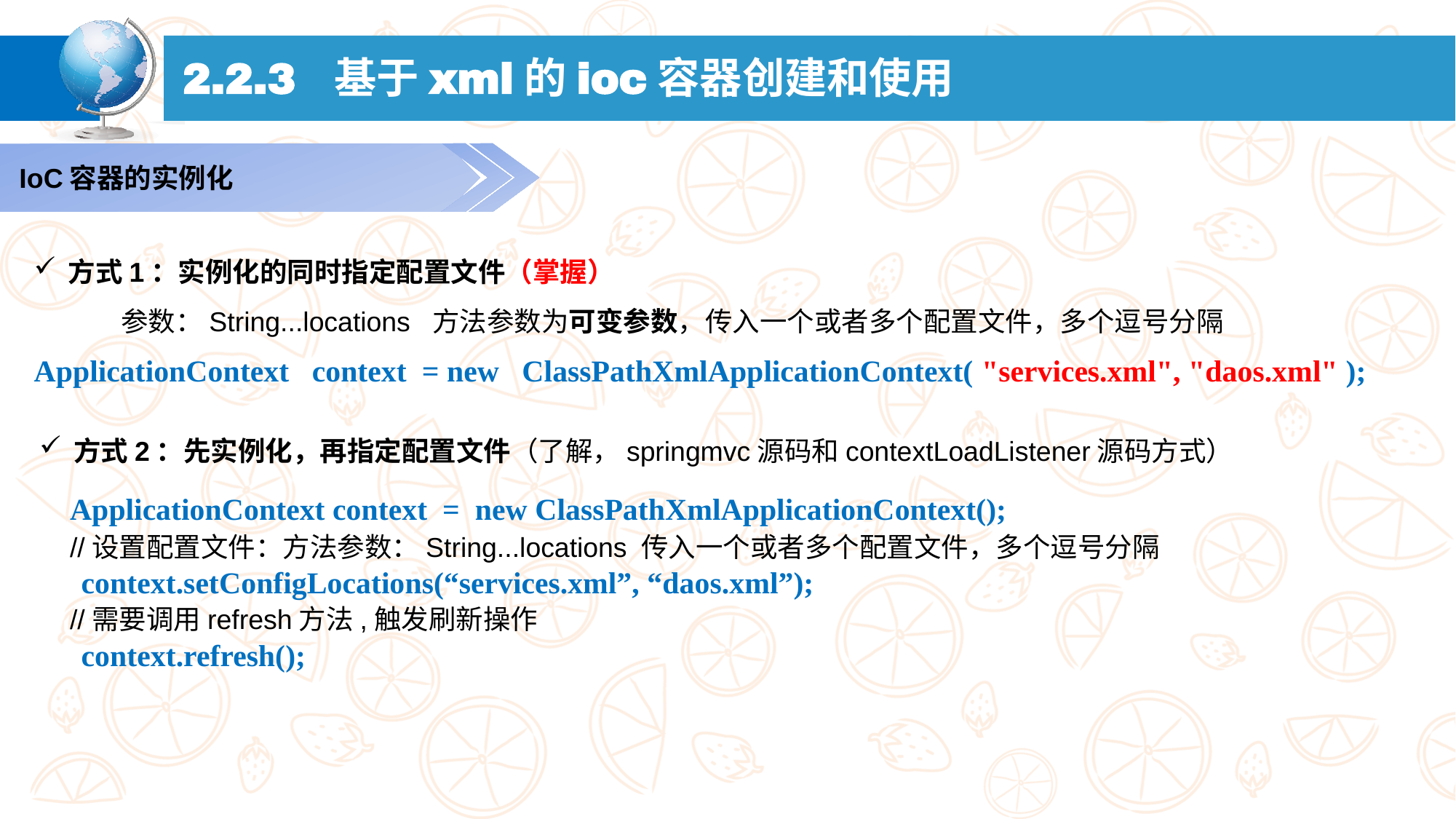

# 2.2.3  基于xml的ioc容器创建和使用

IoC容器的实例化
方式1：实例化的同时指定配置文件（掌握）
             参数：String...locations  方法参数为可变参数，传入一个或者多个配置文件，多个逗号分隔
ApplicationContext   context  = new   ClassPathXmlApplicationContext( "services.xml", "daos.xml" );
方式2：先实例化，再指定配置文件（了解，springmvc源码和contextLoadListener源码方式）
    ApplicationContext context  =  new ClassPathXmlApplicationContext();   
    //设置配置文件：方法参数：String...locations 传入一个或者多个配置文件，多个逗号分隔
     context.setConfigLocations(“services.xml”, “daos.xml”);
    //需要调用refresh方法,触发刷新操作
     context.refresh();